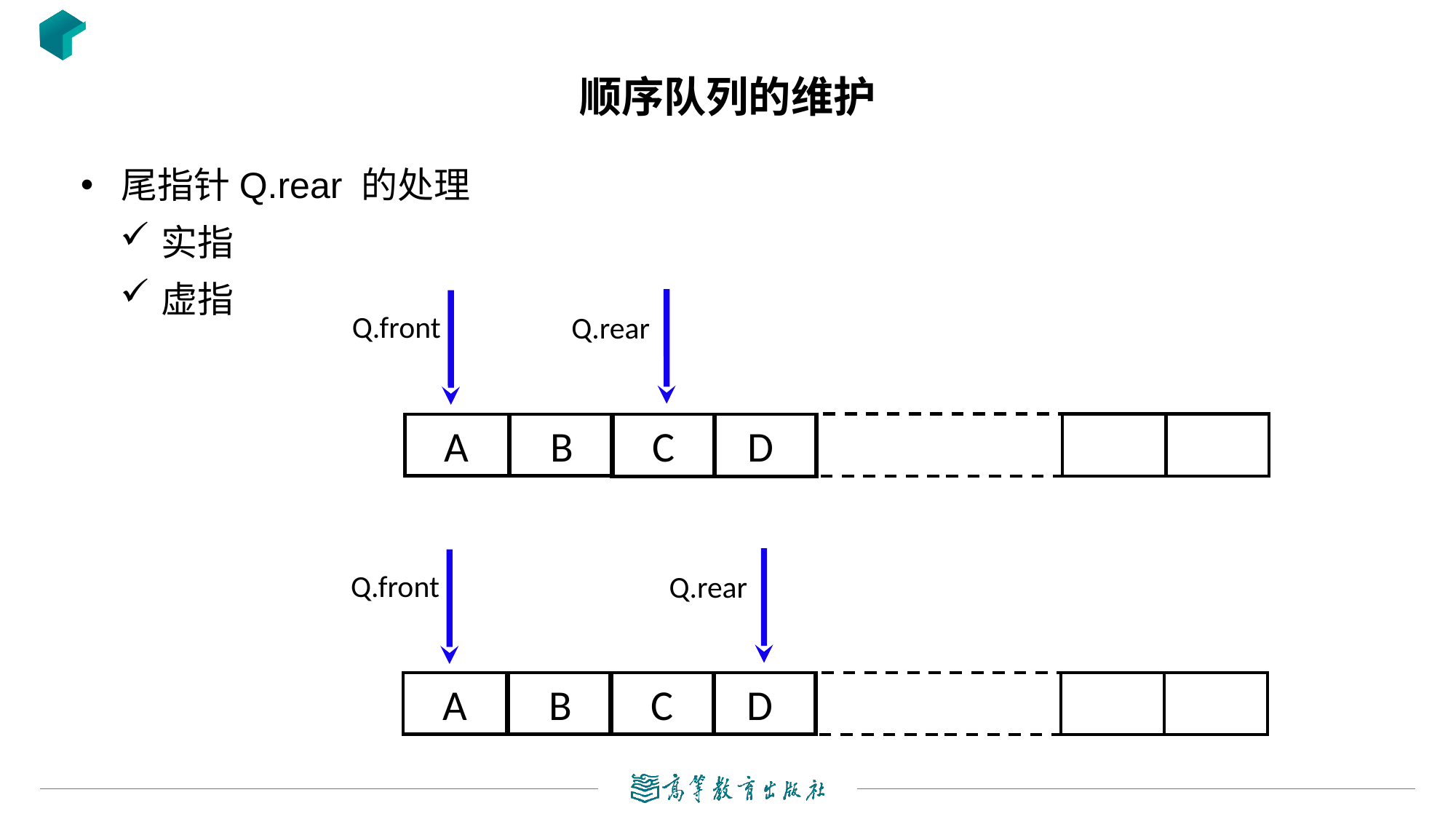

# 顺序队列的维护
尾指针Q.rear 的处理
实指
虚指

Q.front

Q.rear

A

B

C

D

Q.front

Q.rear

A

B

C

D